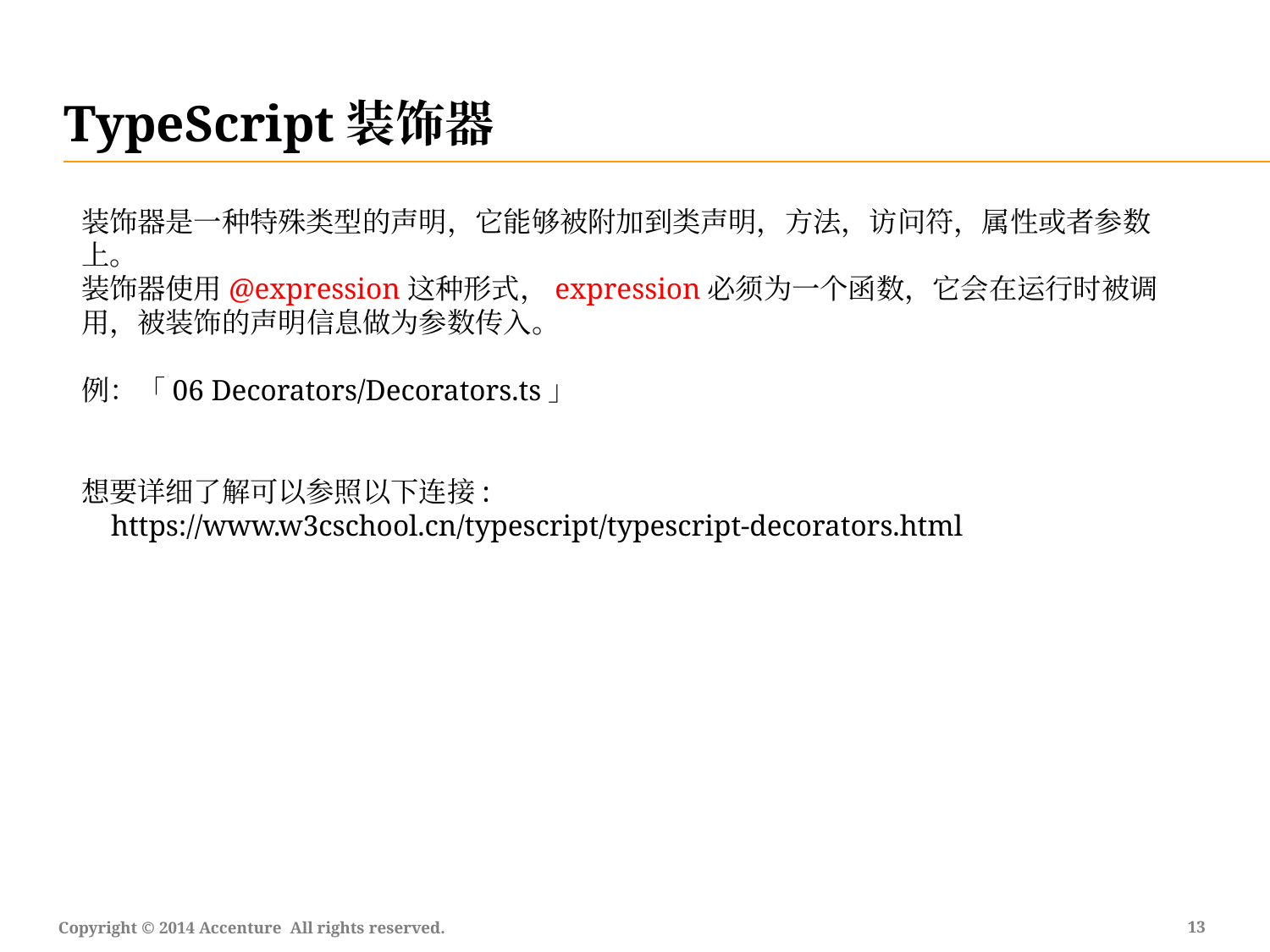

TypeScript装饰器
装饰器是一种特殊类型的声明，它能够被附加到类声明，方法，访问符，属性或者参数上。
装饰器使用@expression这种形式，expression必须为一个函数，它会在运行时被调用，被装饰的声明信息做为参数传入。

例：「06 Decorators/Decorators.ts」

想要详细了解可以参照以下连接:
    https://www.w3cschool.cn/typescript/typescript-decorators.html

13
Copyright © 2014 Accenture  All rights reserved.